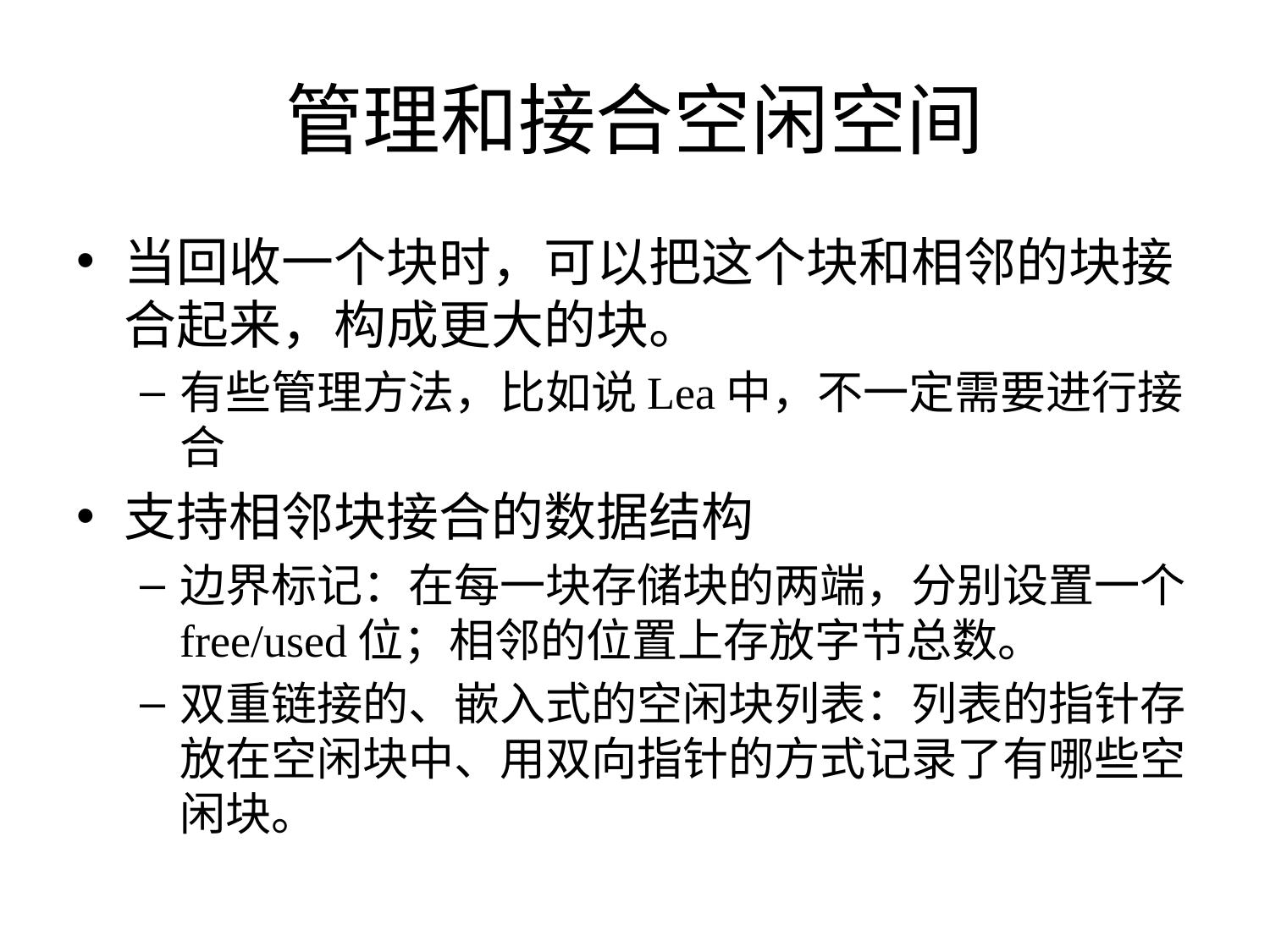

# 管理和接合空闲空间
当回收一个块时，可以把这个块和相邻的块接合起来，构成更大的块。
有些管理方法，比如说Lea中，不一定需要进行接合
支持相邻块接合的数据结构
边界标记：在每一块存储块的两端，分别设置一个free/used位；相邻的位置上存放字节总数。
双重链接的、嵌入式的空闲块列表：列表的指针存放在空闲块中、用双向指针的方式记录了有哪些空闲块。